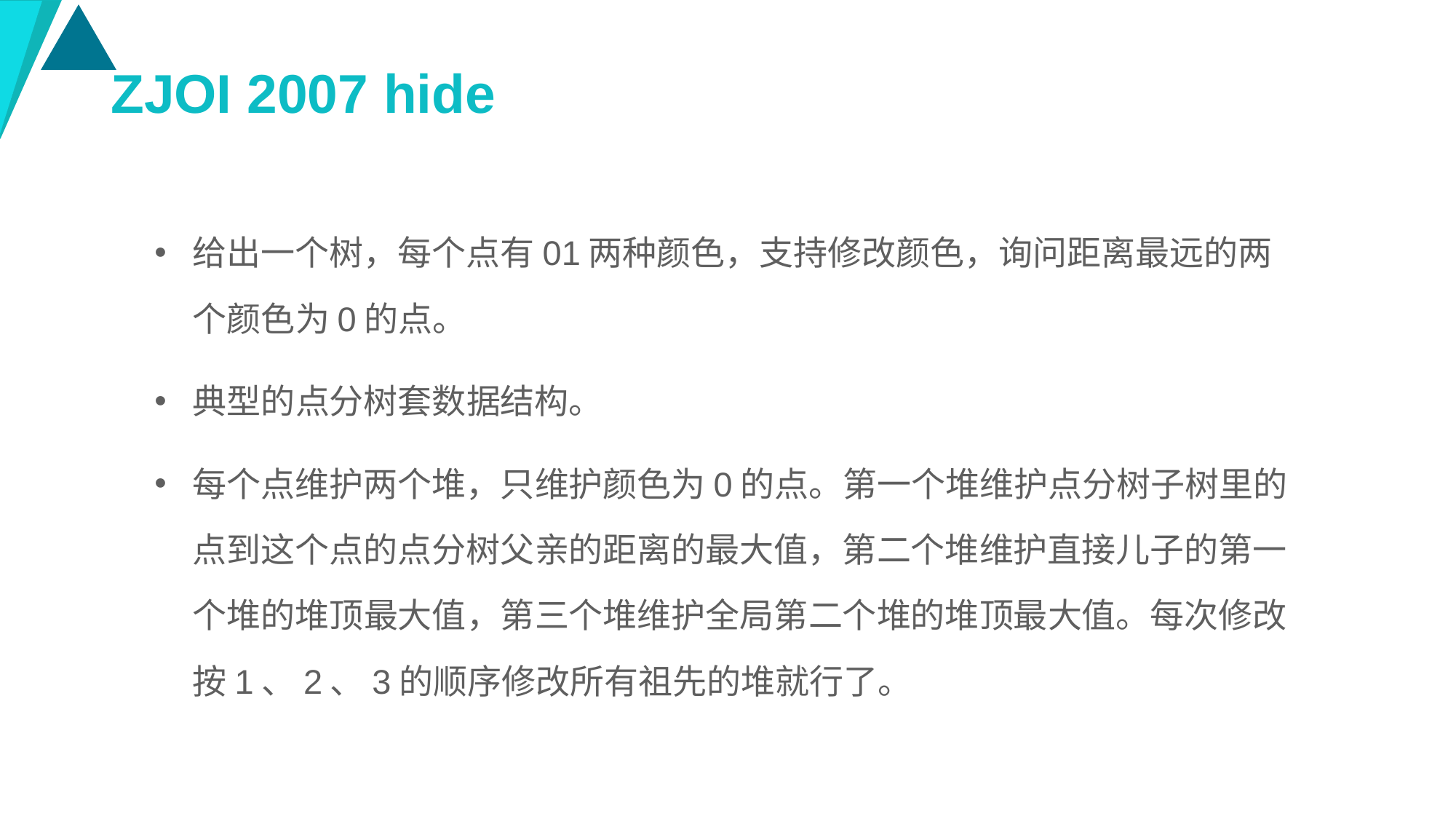

# ZJOI 2007 hide
给出一个树，每个点有01两种颜色，支持修改颜色，询问距离最远的两个颜色为0的点。
典型的点分树套数据结构。
每个点维护两个堆，只维护颜色为0的点。第一个堆维护点分树子树里的点到这个点的点分树父亲的距离的最大值，第二个堆维护直接儿子的第一个堆的堆顶最大值，第三个堆维护全局第二个堆的堆顶最大值。每次修改按1、2、3的顺序修改所有祖先的堆就行了。